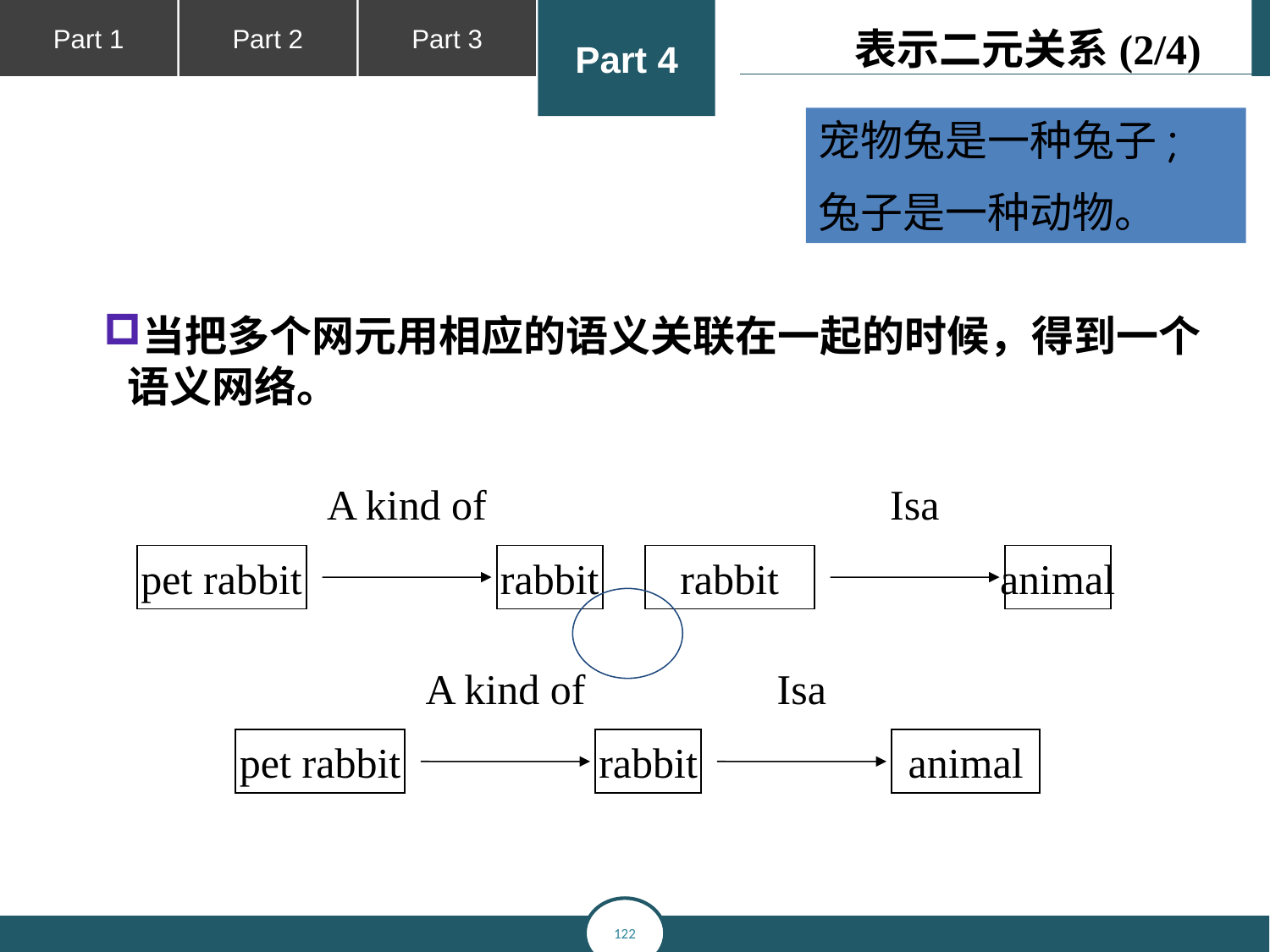

表示二元关系(2/4)
宠物兔是一种兔子;
兔子是一种动物。
当把多个网元用相应的语义关联在一起的时候，得到一个语义网络。
A kind of
pet rabbit
rabbit

Isa
rabbit
animal

A kind of
pet rabbit
rabbit

Isa
animal